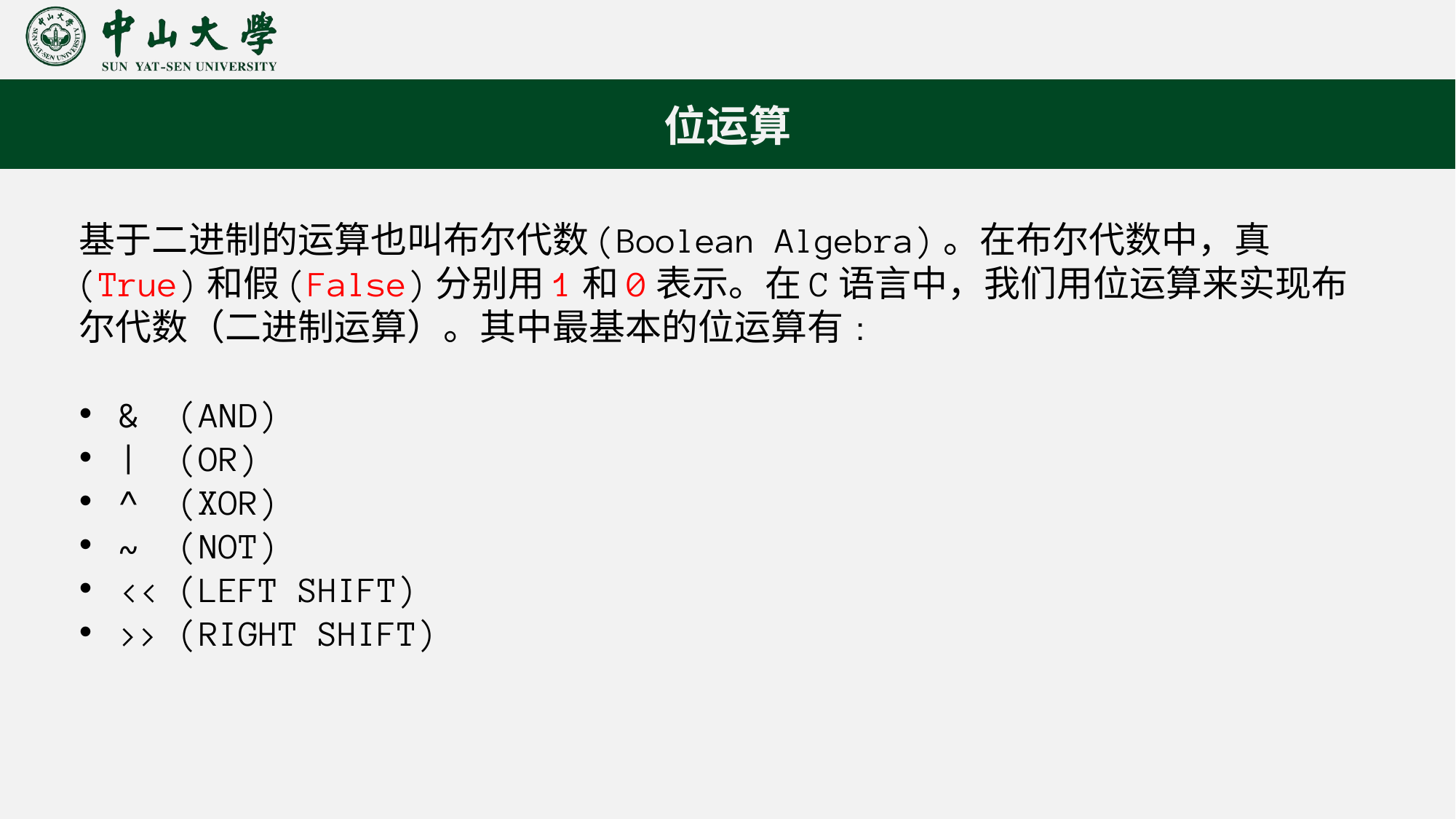

位运算
基于二进制的运算也叫布尔代数(Boolean Algebra)。在布尔代数中，真(True)和假(False)分别用1和0表示。在C语言中，我们用位运算来实现布尔代数（二进制运算）。其中最基本的位运算有:

&  (AND)
|  (OR)
^  (XOR)
~  (NOT)
<< (LEFT SHIFT)
>> (RIGHT SHIFT)